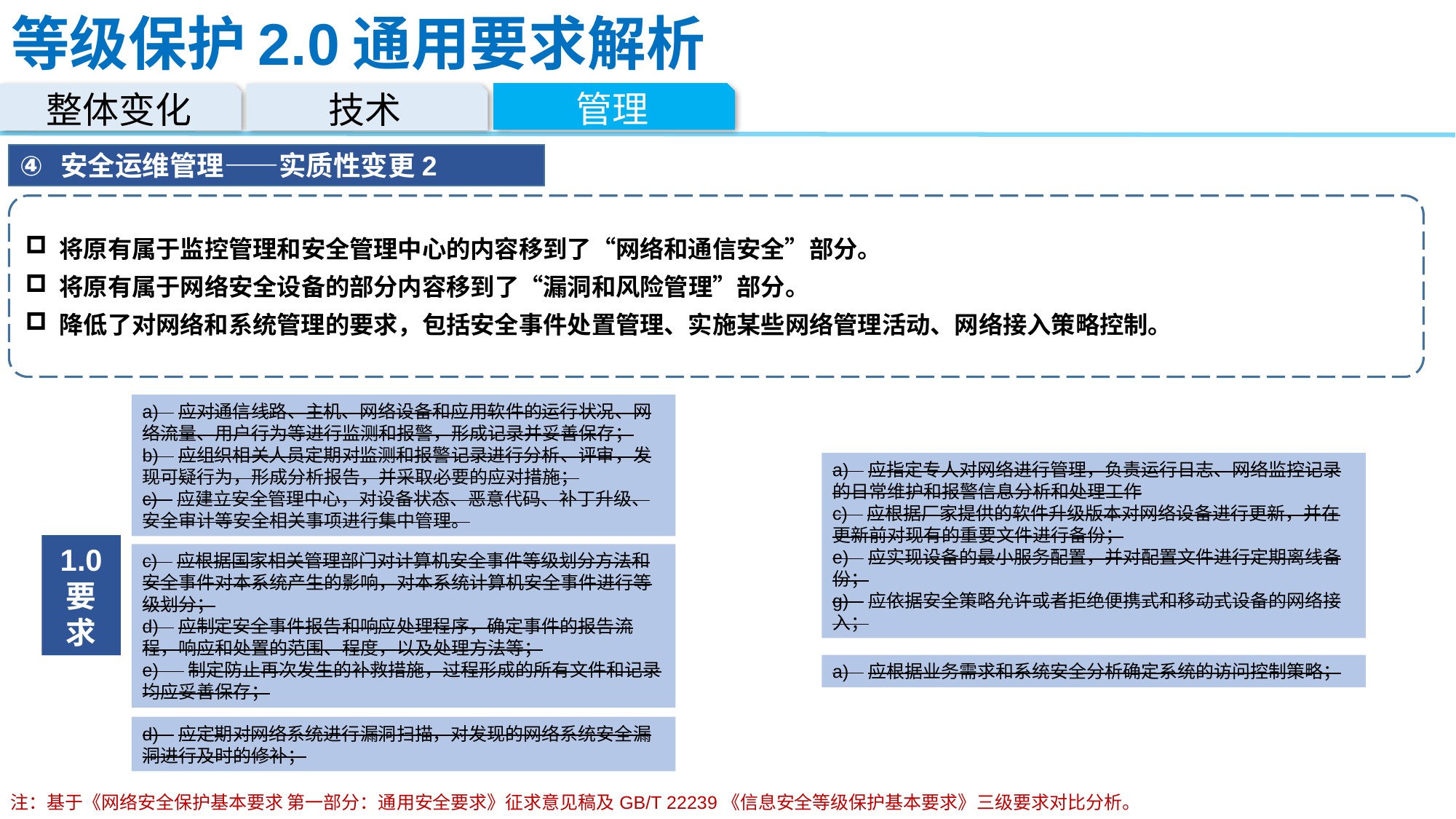

# 等级保护2.0通用要求解析
管理
整体变化
技术
安全运维管理——实质性变更2
将原有属于监控管理和安全管理中心的内容移到了“网络和通信安全”部分。
将原有属于网络安全设备的部分内容移到了“漏洞和风险管理”部分。
降低了对网络和系统管理的要求，包括安全事件处置管理、实施某些网络管理活动、网络接入策略控制。
a)   应对通信线路、主机、网络设备和应用软件的运行状况、网络流量、用户行为等进行监测和报警，形成记录并妥善保存；
b)   应组织相关人员定期对监测和报警记录进行分析、评审，发现可疑行为，形成分析报告，并采取必要的应对措施；
c)   应建立安全管理中心，对设备状态、恶意代码、补丁升级、安全审计等安全相关事项进行集中管理。
a)   应指定专人对网络进行管理，负责运行日志、网络监控记录的日常维护和报警信息分析和处理工作
c)   应根据厂家提供的软件升级版本对网络设备进行更新，并在更新前对现有的重要文件进行备份；
e)   应实现设备的最小服务配置，并对配置文件进行定期离线备份；
g)   应依据安全策略允许或者拒绝便携式和移动式设备的网络接入；
1.0
要求
c)   应根据国家相关管理部门对计算机安全事件等级划分方法和安全事件对本系统产生的影响，对本系统计算机安全事件进行等级划分；
d)   应制定安全事件报告和响应处理程序，确定事件的报告流程，响应和处置的范围、程度，以及处理方法等；
e)     制定防止再次发生的补救措施，过程形成的所有文件和记录均应妥善保存；
a)   应根据业务需求和系统安全分析确定系统的访问控制策略；
d)   应定期对网络系统进行漏洞扫描，对发现的网络系统安全漏洞进行及时的修补；
注：基于《网络安全保护基本要求 第一部分：通用安全要求》征求意见稿及GB/T 22239《信息安全等级保护基本要求》三级要求对比分析。